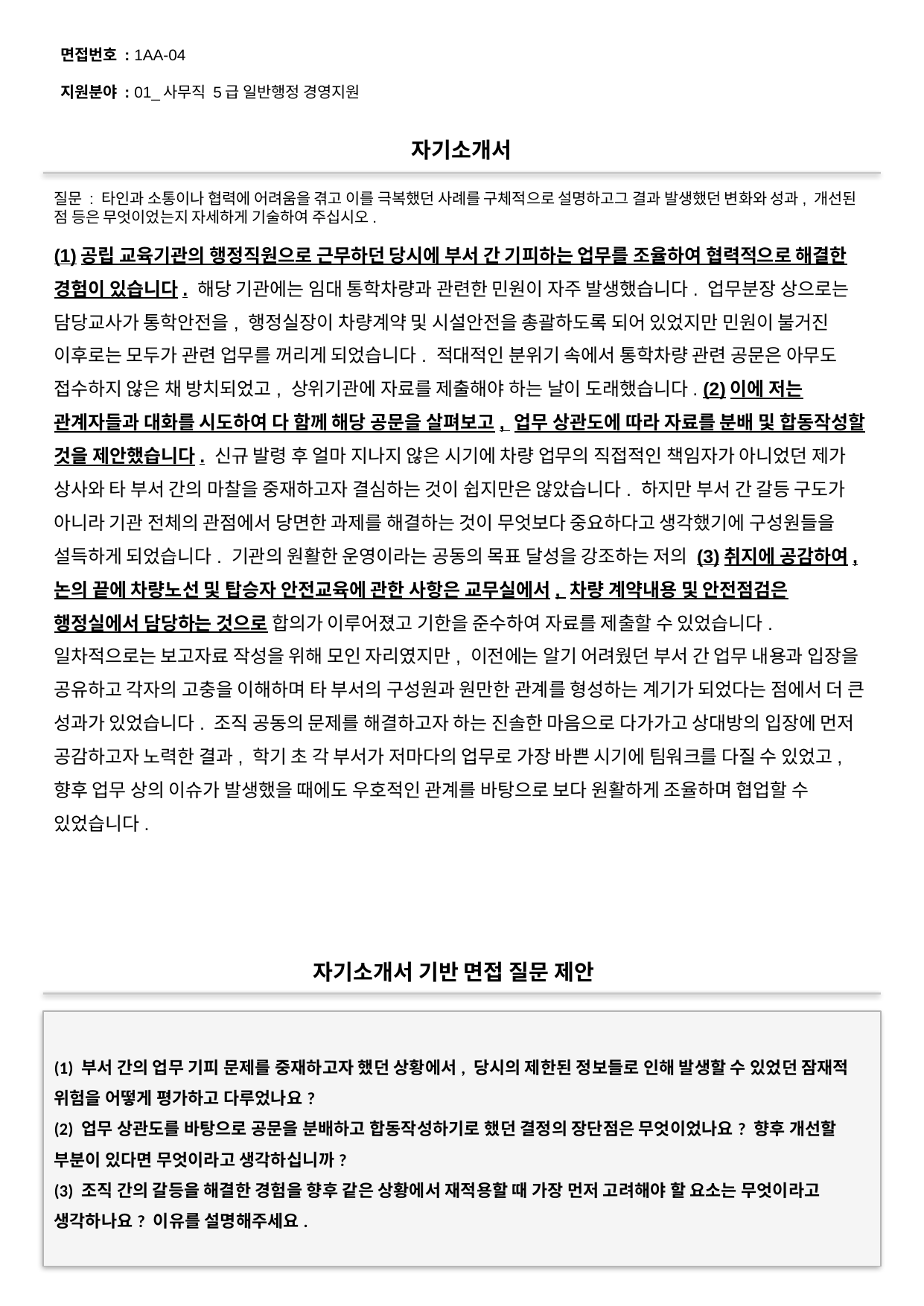

면접번호 : 1AA-04

지원분야 : 01_사무직 5급 일반행정 경영지원
#

자기소개서

질문 : 타인과 소통이나 협력에 어려움을 겪고 이를 극복했던 사례를 구체적으로 설명하고그 결과 발생했던 변화와 성과, 개선된 점 등은 무엇이었는지 자세하게 기술하여 주십시오.

(1)공립 교육기관의 행정직원으로 근무하던 당시에 부서 간 기피하는 업무를 조율하여 협력적으로 해결한 경험이 있습니다. 해당 기관에는 임대 통학차량과 관련한 민원이 자주 발생했습니다. 업무분장 상으로는 담당교사가 통학안전을, 행정실장이 차량계약 및 시설안전을 총괄하도록 되어 있었지만 민원이 불거진 이후로는 모두가 관련 업무를 꺼리게 되었습니다. 적대적인 분위기 속에서 통학차량 관련 공문은 아무도 접수하지 않은 채 방치되었고, 상위기관에 자료를 제출해야 하는 날이 도래했습니다. (2)이에 저는 관계자들과 대화를 시도하여 다 함께 해당 공문을 살펴보고, 업무 상관도에 따라 자료를 분배 및 합동작성할 것을 제안했습니다. 신규 발령 후 얼마 지나지 않은 시기에 차량 업무의 직접적인 책임자가 아니었던 제가 상사와 타 부서 간의 마찰을 중재하고자 결심하는 것이 쉽지만은 않았습니다. 하지만 부서 간 갈등 구도가 아니라 기관 전체의 관점에서 당면한 과제를 해결하는 것이 무엇보다 중요하다고 생각했기에 구성원들을 설득하게 되었습니다. 기관의 원활한 운영이라는 공동의 목표 달성을 강조하는 저의 (3)취지에 공감하여, 논의 끝에 차량노선 및 탑승자 안전교육에 관한 사항은 교무실에서, 차량 계약내용 및 안전점검은 행정실에서 담당하는 것으로 합의가 이루어졌고 기한을 준수하여 자료를 제출할 수 있었습니다. 일차적으로는 보고자료 작성을 위해 모인 자리였지만, 이전에는 알기 어려웠던 부서 간 업무 내용과 입장을 공유하고 각자의 고충을 이해하며 타 부서의 구성원과 원만한 관계를 형성하는 계기가 되었다는 점에서 더 큰 성과가 있었습니다. 조직 공동의 문제를 해결하고자 하는 진솔한 마음으로 다가가고 상대방의 입장에 먼저 공감하고자 노력한 결과, 학기 초 각 부서가 저마다의 업무로 가장 바쁜 시기에 팀워크를 다질 수 있었고, 향후 업무 상의 이슈가 발생했을 때에도 우호적인 관계를 바탕으로 보다 원활하게 조율하며 협업할 수 있었습니다.

자기소개서 기반 면접 질문 제안

(1) 부서 간의 업무 기피 문제를 중재하고자 했던 상황에서, 당시의 제한된 정보들로 인해 발생할 수 있었던 잠재적 위험을 어떻게 평가하고 다루었나요?
(2) 업무 상관도를 바탕으로 공문을 분배하고 합동작성하기로 했던 결정의 장단점은 무엇이었나요? 향후 개선할 부분이 있다면 무엇이라고 생각하십니까?
(3) 조직 간의 갈등을 해결한 경험을 향후 같은 상황에서 재적용할 때 가장 먼저 고려해야 할 요소는 무엇이라고 생각하나요? 이유를 설명해주세요.